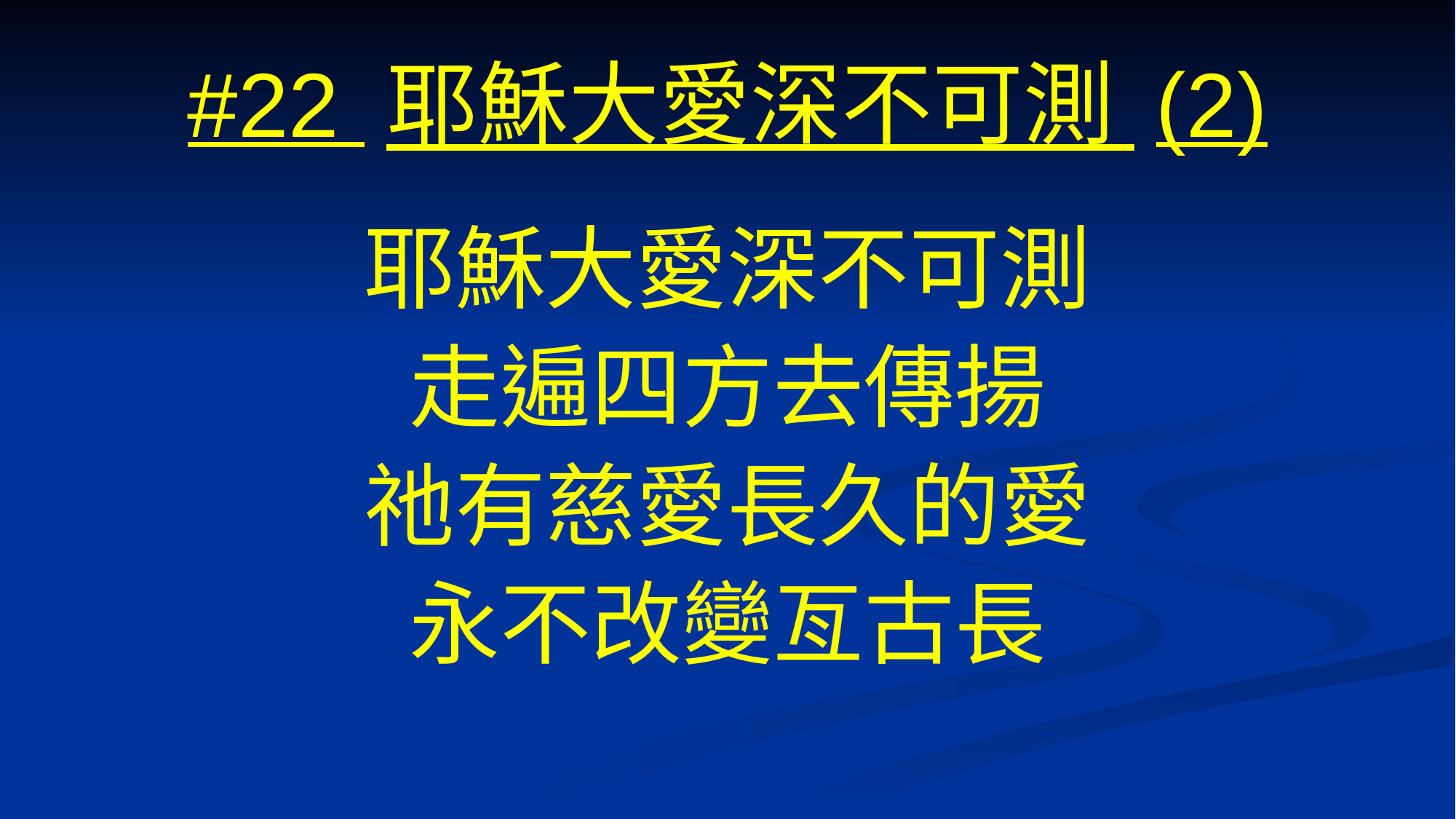

# #22 耶穌大愛深不可測 (2)
耶穌大愛深不可測
走遍四方去傳揚
祂有慈愛長久的愛
永不改變亙古長